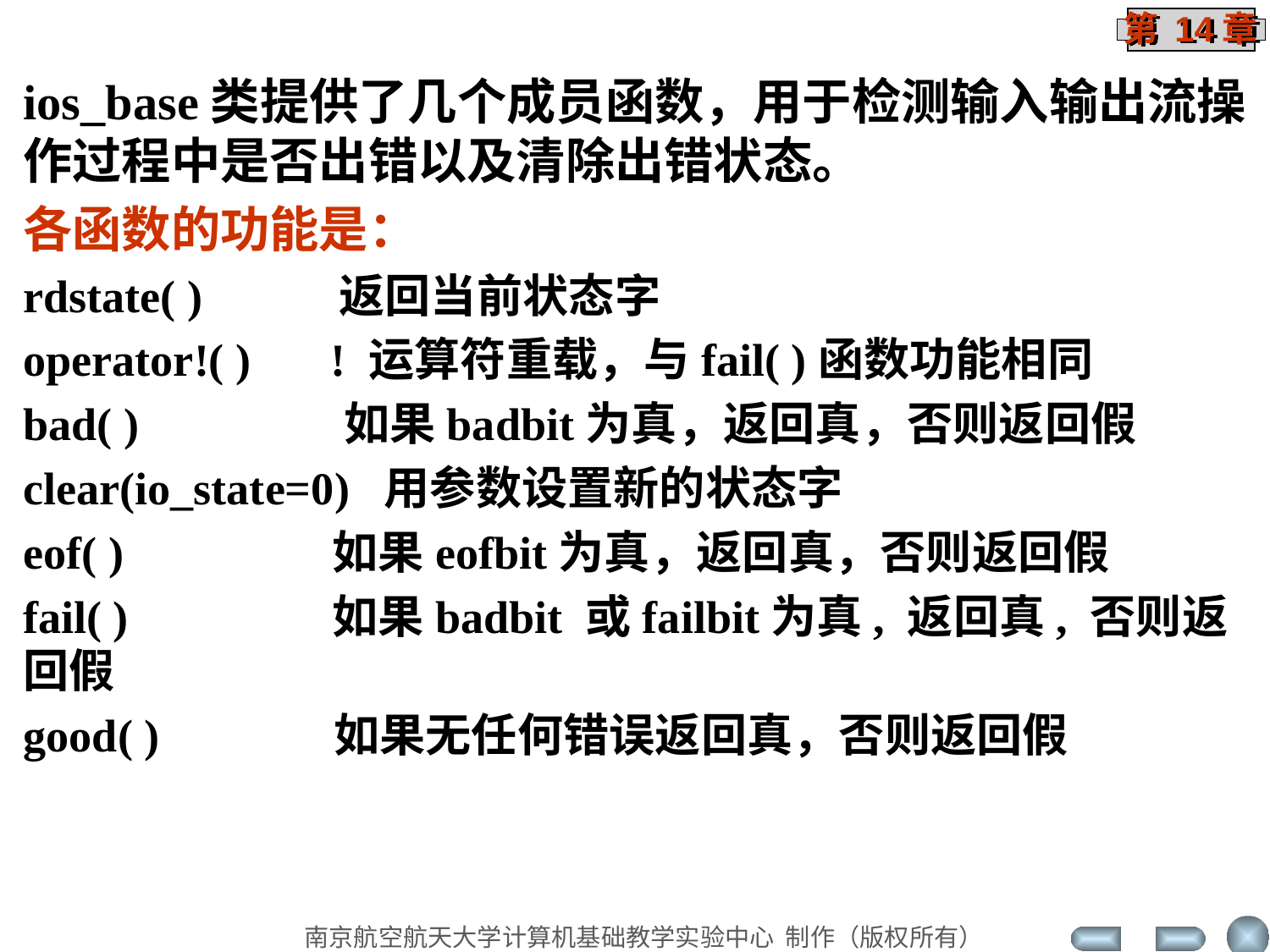

ios_base类提供了几个成员函数，用于检测输入输出流操作过程中是否出错以及清除出错状态。
各函数的功能是：
rdstate( )           返回当前状态字
operator!( )       ! 运算符重载，与fail( )函数功能相同
bad( )	                如果badbit为真，返回真，否则返回假
clear(io_state=0)  用参数设置新的状态字
eof( )	               如果eofbit为真，返回真，否则返回假
fail( ) 	               如果badbit 或failbit为真, 返回真, 否则返回假
good( )	    如果无任何错误返回真，否则返回假